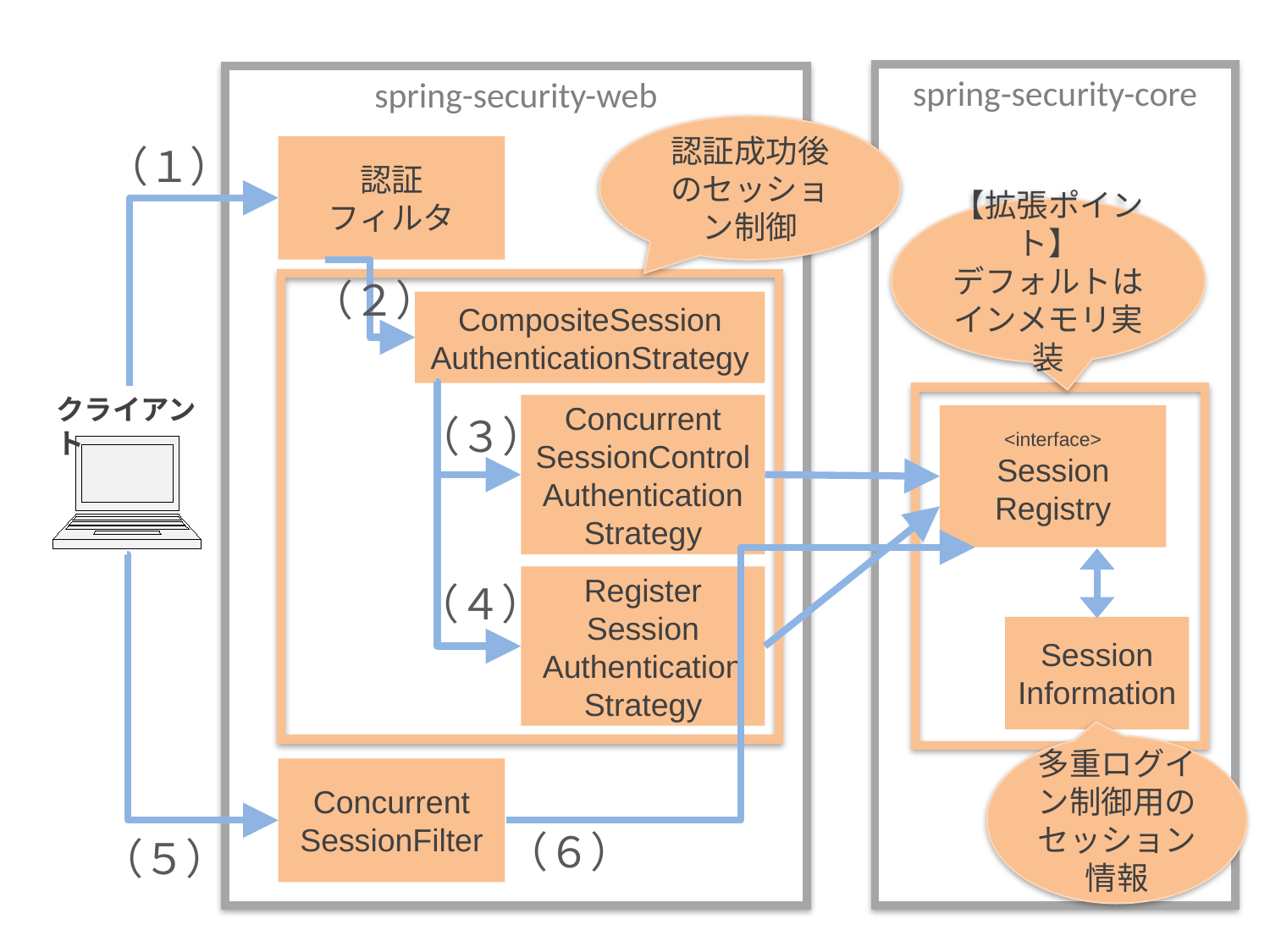

spring-security-core
spring-security-web
認証成功後のセッション制御
（１）
認証
フィルタ
【拡張ポイント】
デフォルトはインメモリ実装
（２）

CompositeSession
AuthenticationStrategy
クライアント

Concurrent
SessionControl
Authentication
Strategy
（３）
<interface>
Session
Registry

Register
Session
Authentication
Strategy
（４）
Session
Information
多重ログイン制御用の
セッション
情報
Concurrent
SessionFilter
（６）
（５）